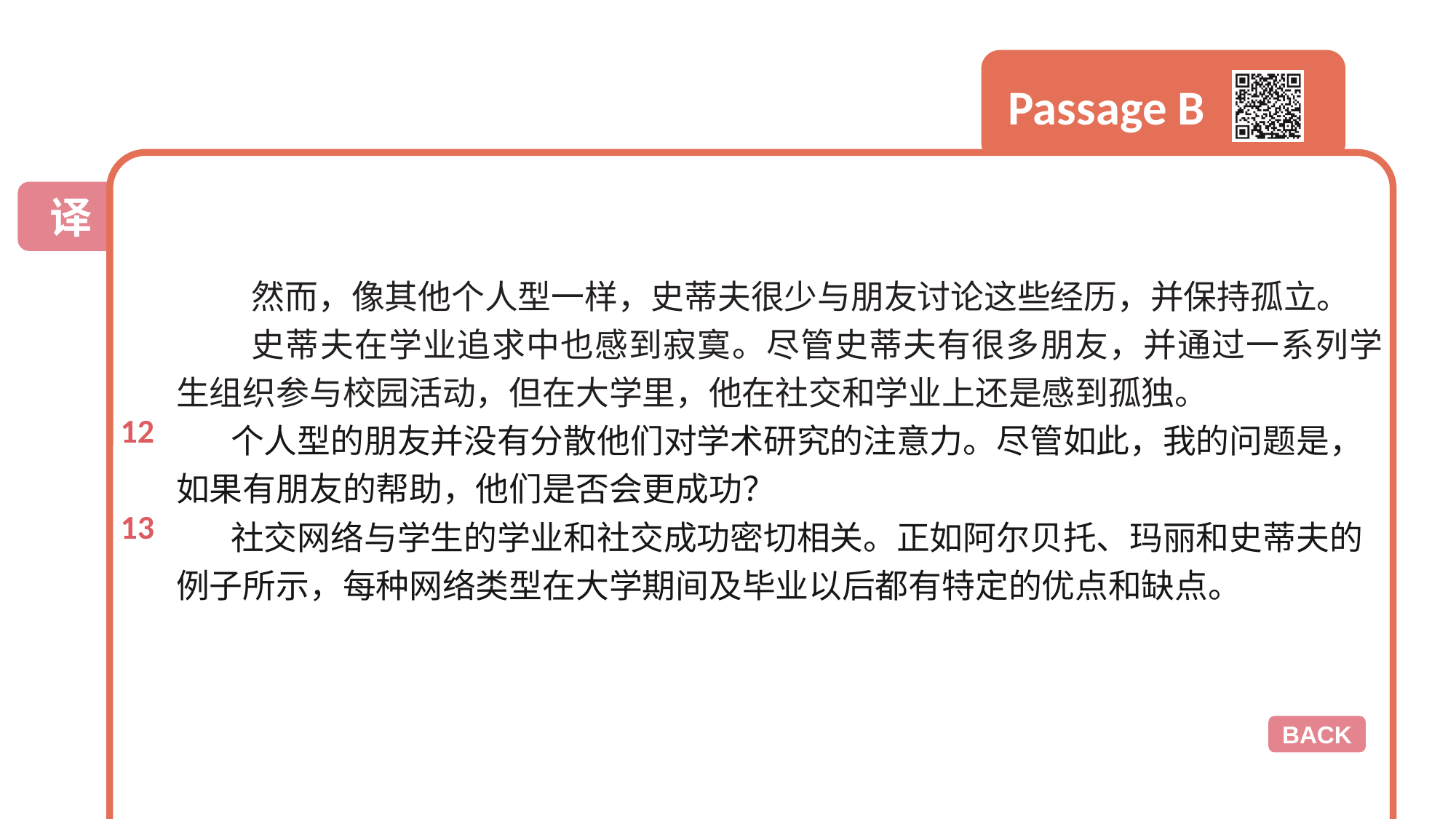

然而，像其他个人型一样，史蒂夫很少与朋友讨论这些经历，并保持孤立。
史蒂夫在学业追求中也感到寂寞。尽管史蒂夫有很多朋友，并通过一系列学生组织参与校园活动，但在大学里，他在社交和学业上还是感到孤独。
个人型的朋友并没有分散他们对学术研究的注意力。尽管如此，我的问题是，如果有朋友的帮助，他们是否会更成功？
社交网络与学生的学业和社交成功密切相关。正如阿尔贝托、玛丽和史蒂夫的例子所示，每种网络类型在大学期间及毕业以后都有特定的优点和缺点。

12

13

BACK